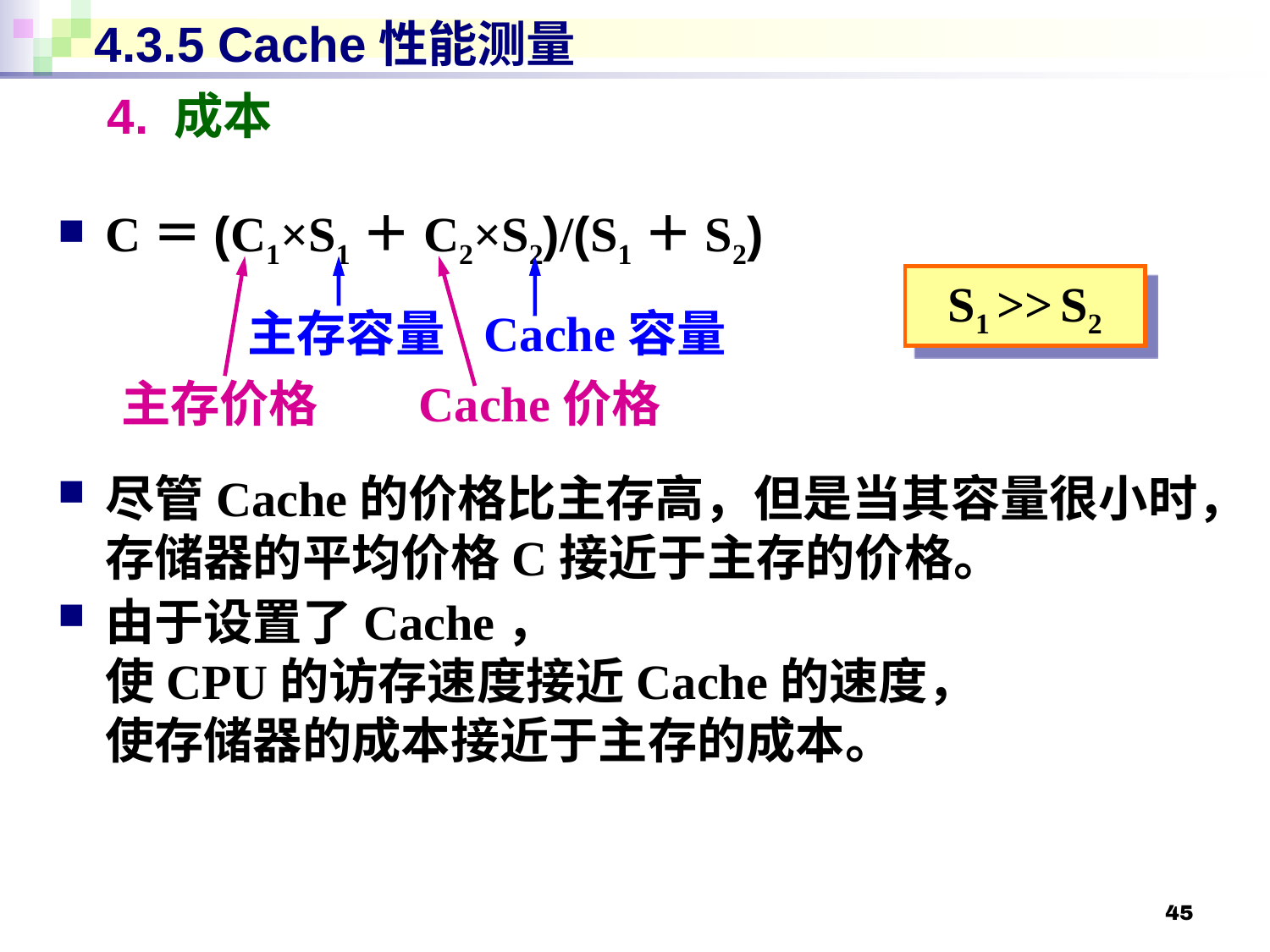

# 4.3.5 Cache性能测量
4. 成本
C＝(C1×S1＋C2×S2)/(S1＋S2)

尽管Cache的价格比主存高，但是当其容量很小时，存储器的平均价格C接近于主存的价格。
由于设置了Cache，
使CPU的访存速度接近Cache的速度，
使存储器的成本接近于主存的成本。

S1 >> S2
主存容量
Cache容量
主存价格
Cache价格
45